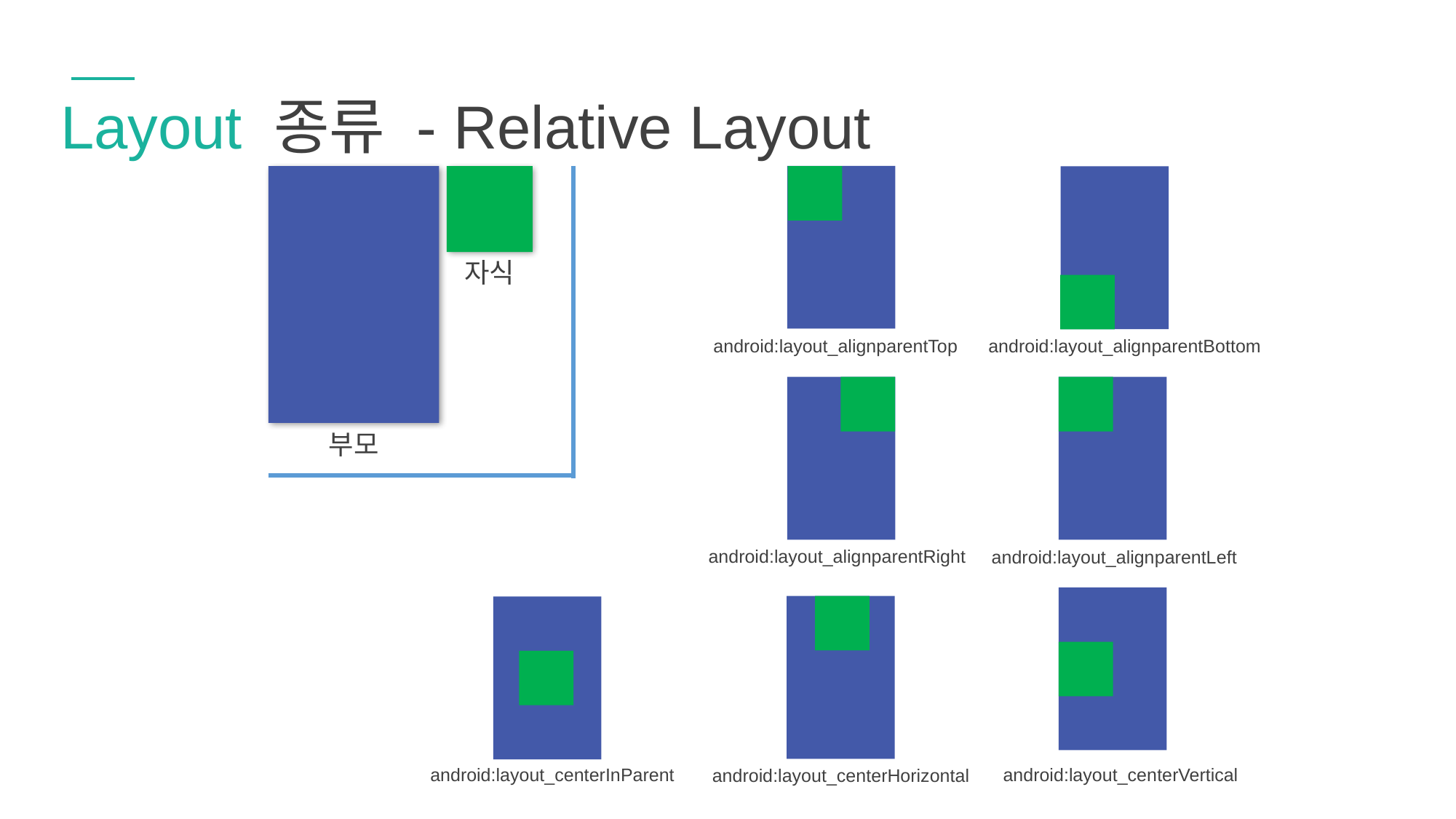

Layout 종류 - Relative Layout

자식
android:layout_alignparentTop
android:layout_alignparentBottom

부모
android:layout_alignparentRight
android:layout_alignparentLeft

android:layout_centerVertical
android:layout_centerInParent
android:layout_centerHorizontal